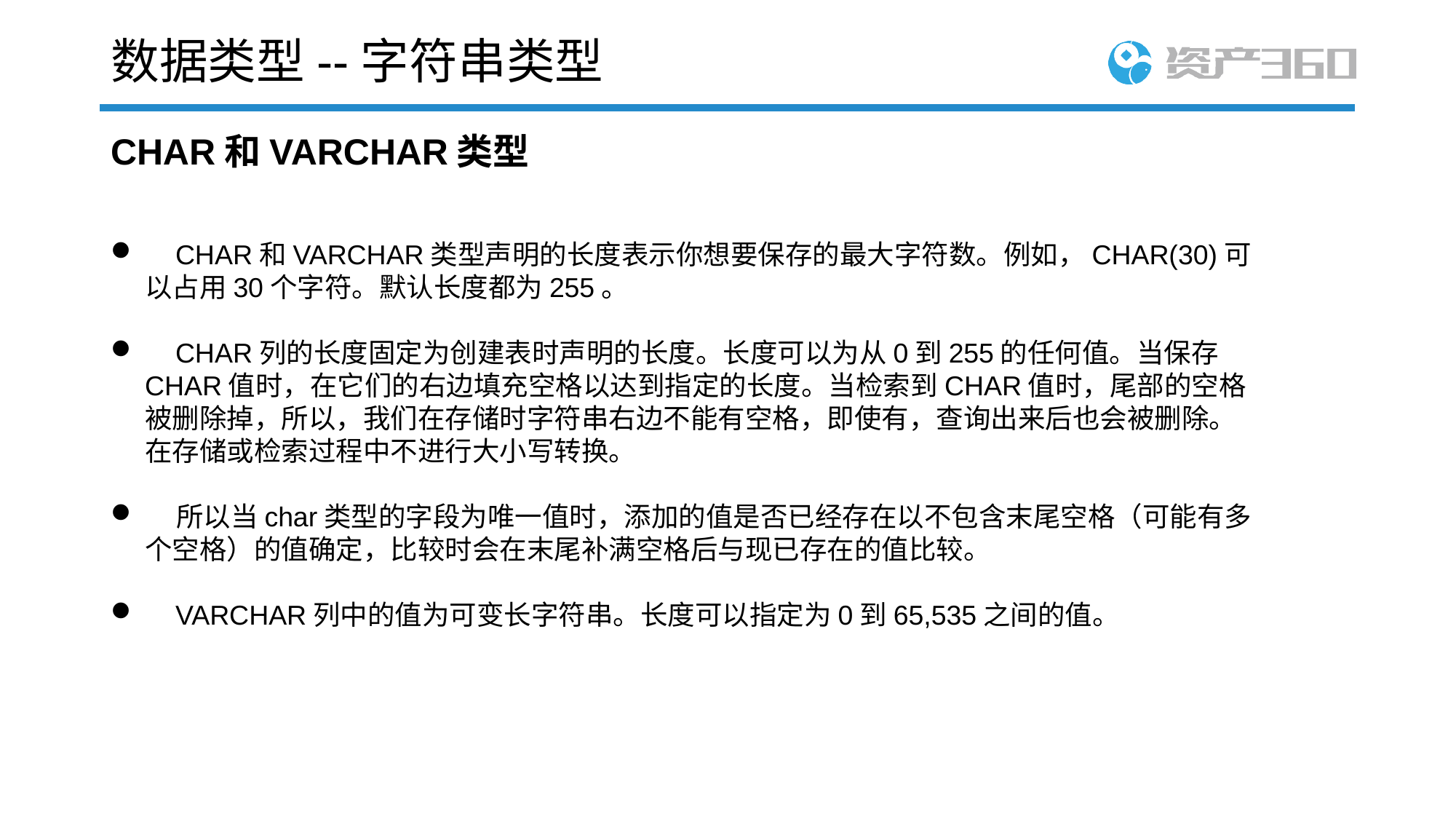

# 数据类型--字符串类型
CHAR和VARCHAR类型

    CHAR和VARCHAR类型声明的长度表示你想要保存的最大字符数。例如，CHAR(30)可以占用30个字符。默认长度都为255。

    CHAR列的长度固定为创建表时声明的长度。长度可以为从0到255的任何值。当保存CHAR值时，在它们的右边填充空格以达到指定的长度。当检索到CHAR值时，尾部的空格被删除掉，所以，我们在存储时字符串右边不能有空格，即使有，查询出来后也会被删除。在存储或检索过程中不进行大小写转换。

    所以当char类型的字段为唯一值时，添加的值是否已经存在以不包含末尾空格（可能有多个空格）的值确定，比较时会在末尾补满空格后与现已存在的值比较。

    VARCHAR列中的值为可变长字符串。长度可以指定为0到65,535之间的值。
14